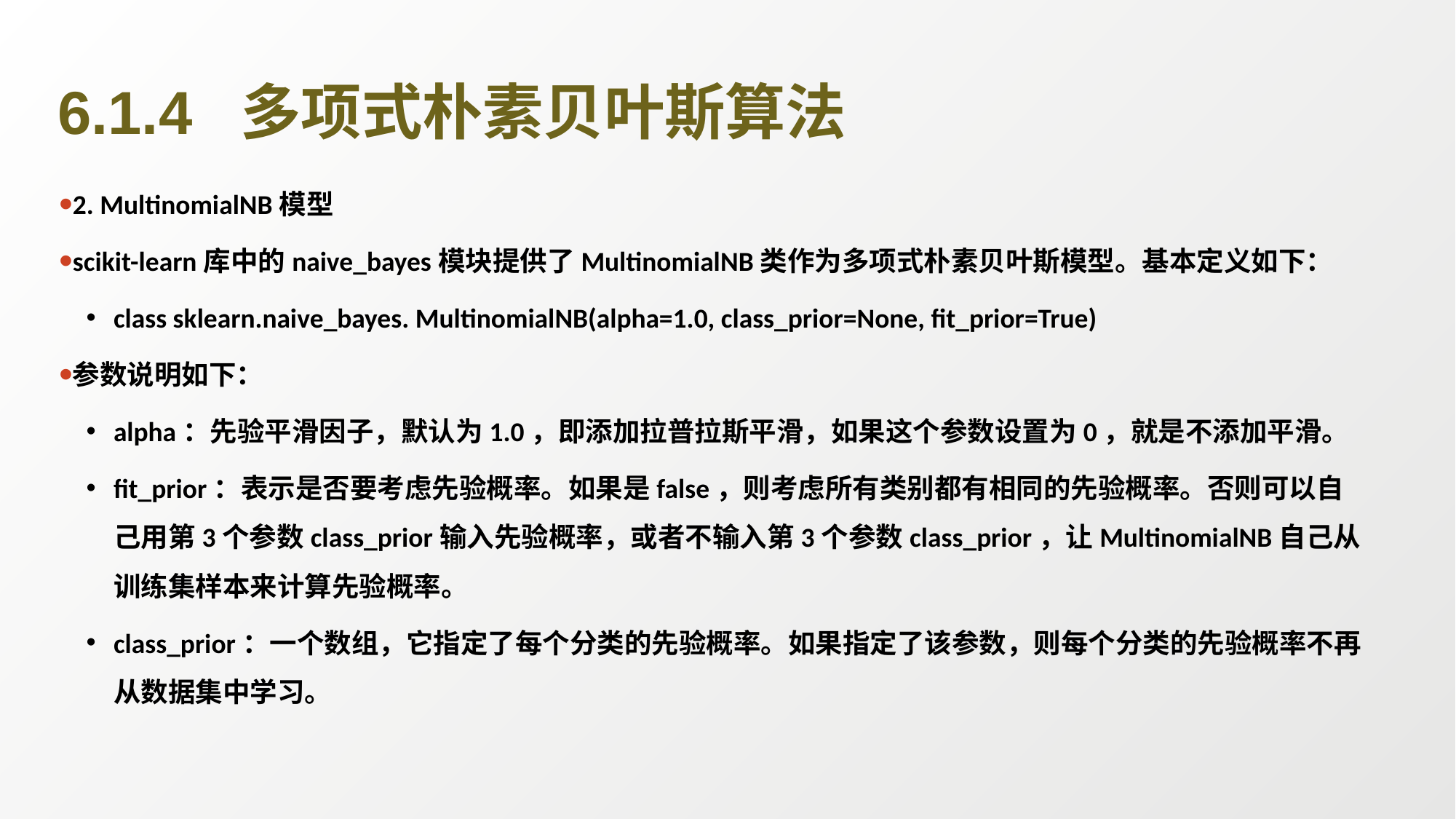

# 6.1.4  多项式朴素贝叶斯算法
2. MultinomialNB模型
scikit-learn库中的naive_bayes模块提供了MultinomialNB类作为多项式朴素贝叶斯模型。基本定义如下：
class sklearn.naive_bayes. MultinomialNB(alpha=1.0, class_prior=None, fit_prior=True)
参数说明如下：
alpha：先验平滑因子，默认为1.0，即添加拉普拉斯平滑，如果这个参数设置为0，就是不添加平滑。
fit_prior：表示是否要考虑先验概率。如果是false，则考虑所有类别都有相同的先验概率。否则可以自己用第3个参数class_prior输入先验概率，或者不输入第3个参数class_prior，让MultinomialNB自己从训练集样本来计算先验概率。
class_prior：一个数组，它指定了每个分类的先验概率。如果指定了该参数，则每个分类的先验概率不再从数据集中学习。